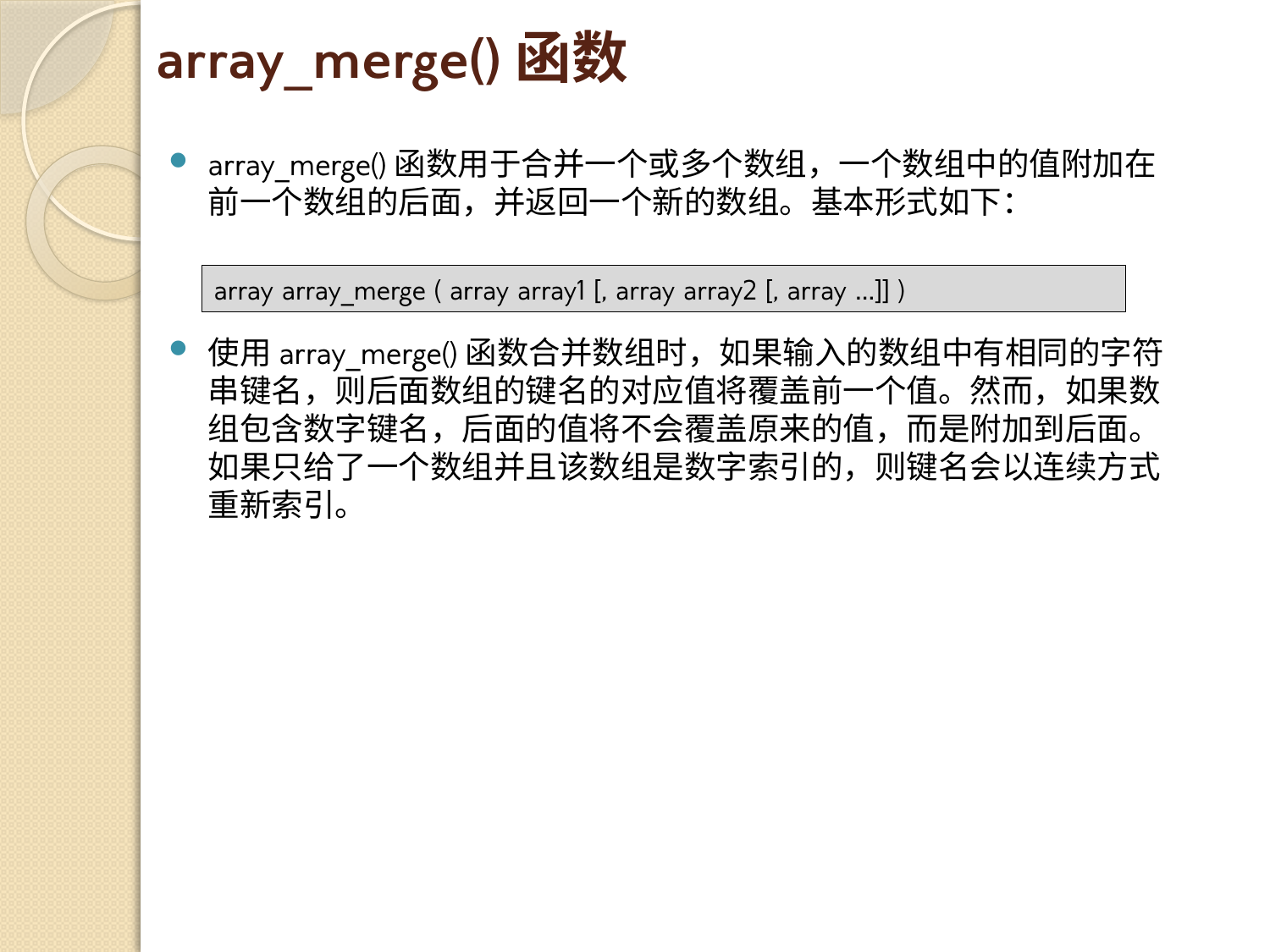

# array_merge()函数
array_merge()函数用于合并一个或多个数组，一个数组中的值附加在前一个数组的后面，并返回一个新的数组。基本形式如下：
array array_merge ( array array1 [, array array2 [, array ...]] )
使用array_merge()函数合并数组时，如果输入的数组中有相同的字符串键名，则后面数组的键名的对应值将覆盖前一个值。然而，如果数组包含数字键名，后面的值将不会覆盖原来的值，而是附加到后面。如果只给了一个数组并且该数组是数字索引的，则键名会以连续方式重新索引。